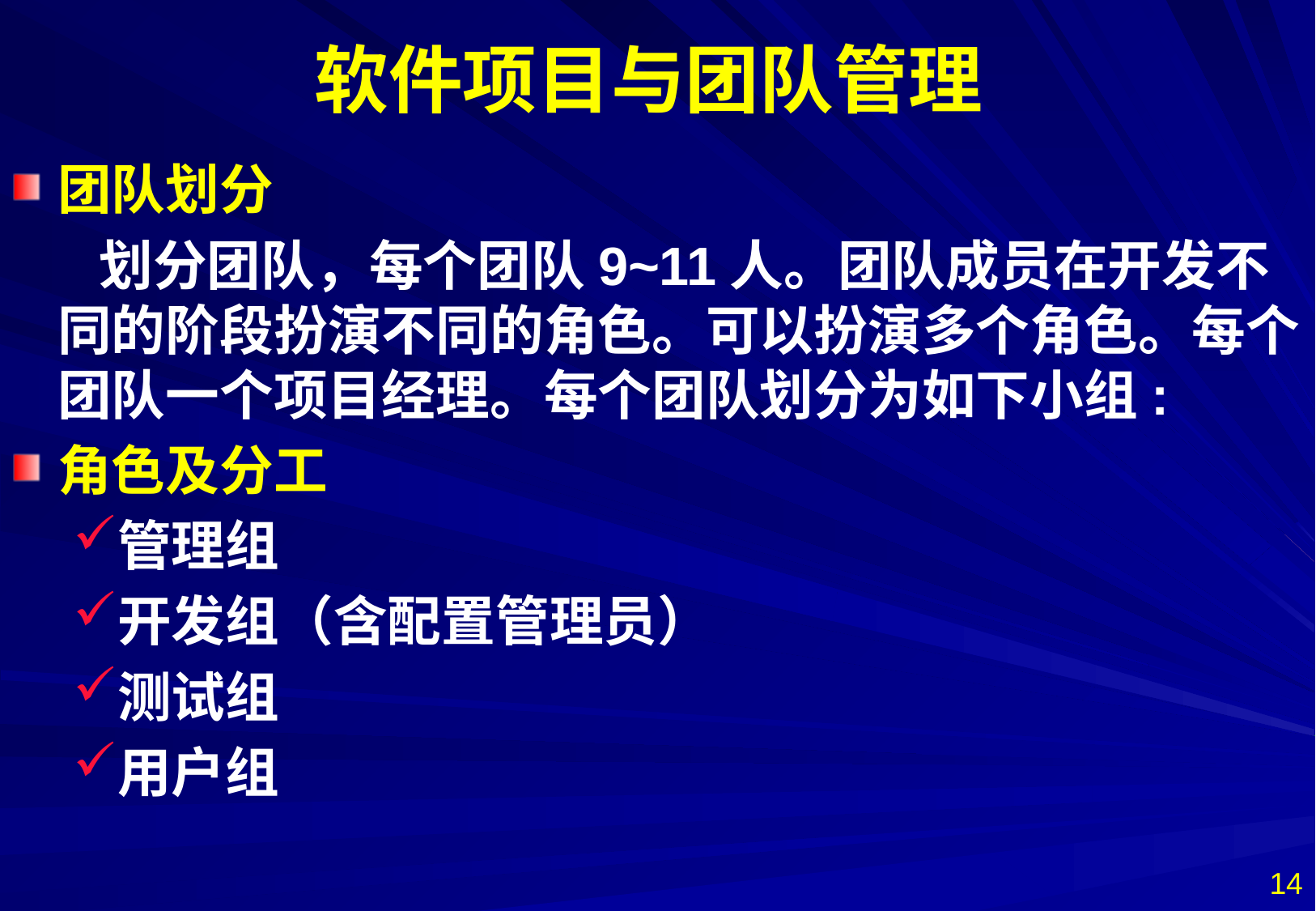

# 软件项目与团队管理
团队划分
      划分团队，每个团队9~11人。团队成员在开发不同的阶段扮演不同的角色。可以扮演多个角色。每个团队一个项目经理。每个团队划分为如下小组:
角色及分工
管理组
开发组（含配置管理员）
测试组
用户组
14